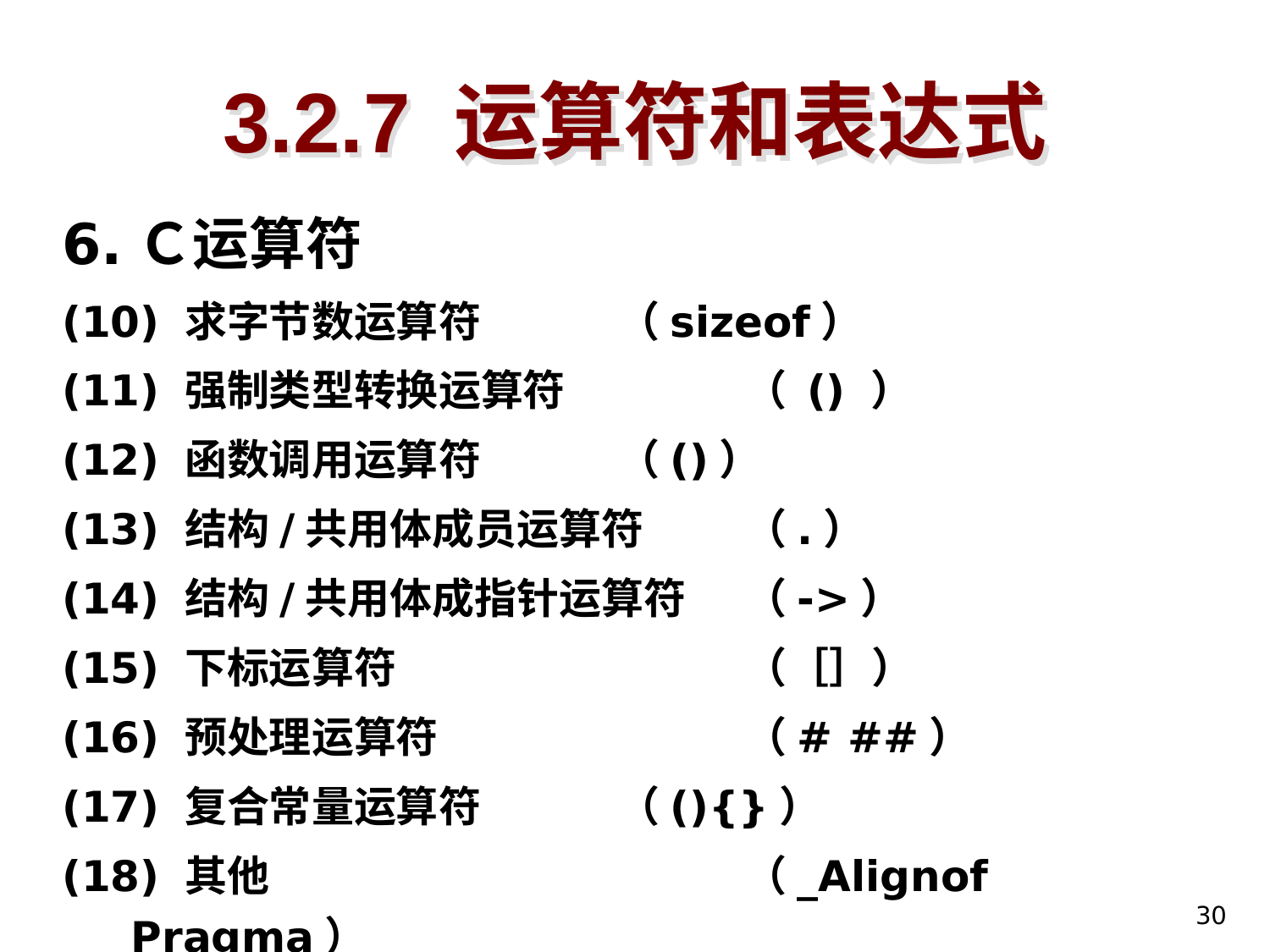

# 3.2.7 运算符和表达式
6.Ｃ运算符
(10) 求字节数运算符		（sizeof）
(11) 强制类型转换运算符		（ () ）
(12) 函数调用运算符		（()）
(13) 结构/共用体成员运算符    	（.）
(14) 结构/共用体成指针运算符	（->）
(15) 下标运算符          		（［］）
(16) 预处理运算符         		（# ##）
(17) 复合常量运算符		（(){}）
(18) 其他				（_Alignof _Pragma）
30